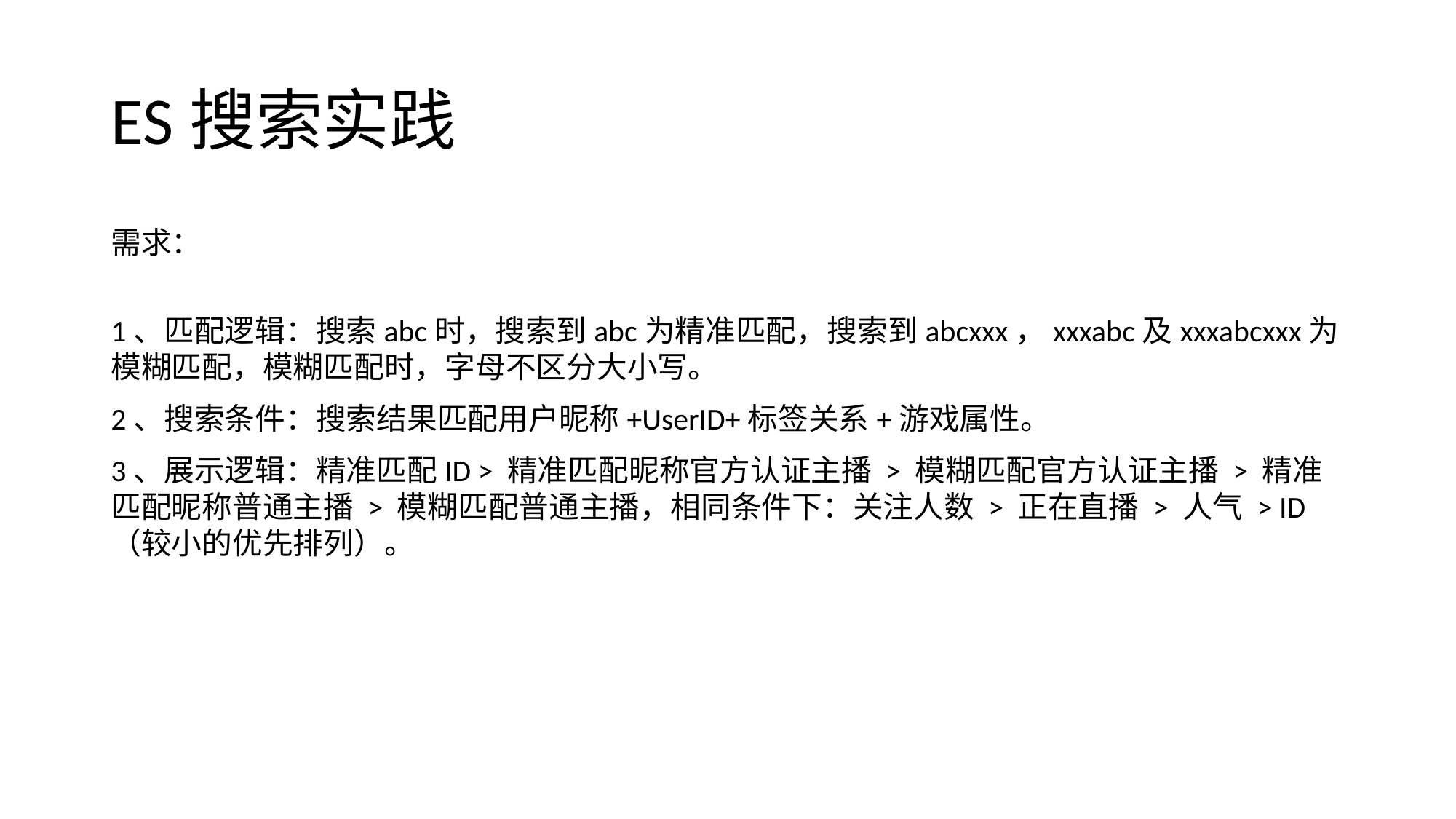

# ES搜索实践
需求：
1、匹配逻辑：搜索abc时，搜索到abc为精准匹配，搜索到abcxxx，xxxabc及xxxabcxxx为模糊匹配，模糊匹配时，字母不区分大小写。
2、搜索条件：搜索结果匹配用户昵称+UserID+标签关系+游戏属性。
3、展示逻辑：精准匹配ID > 精准匹配昵称官方认证主播 > 模糊匹配官方认证主播 > 精准匹配昵称普通主播 > 模糊匹配普通主播，相同条件下：关注人数 > 正在直播 > 人气 > ID（较小的优先排列）。